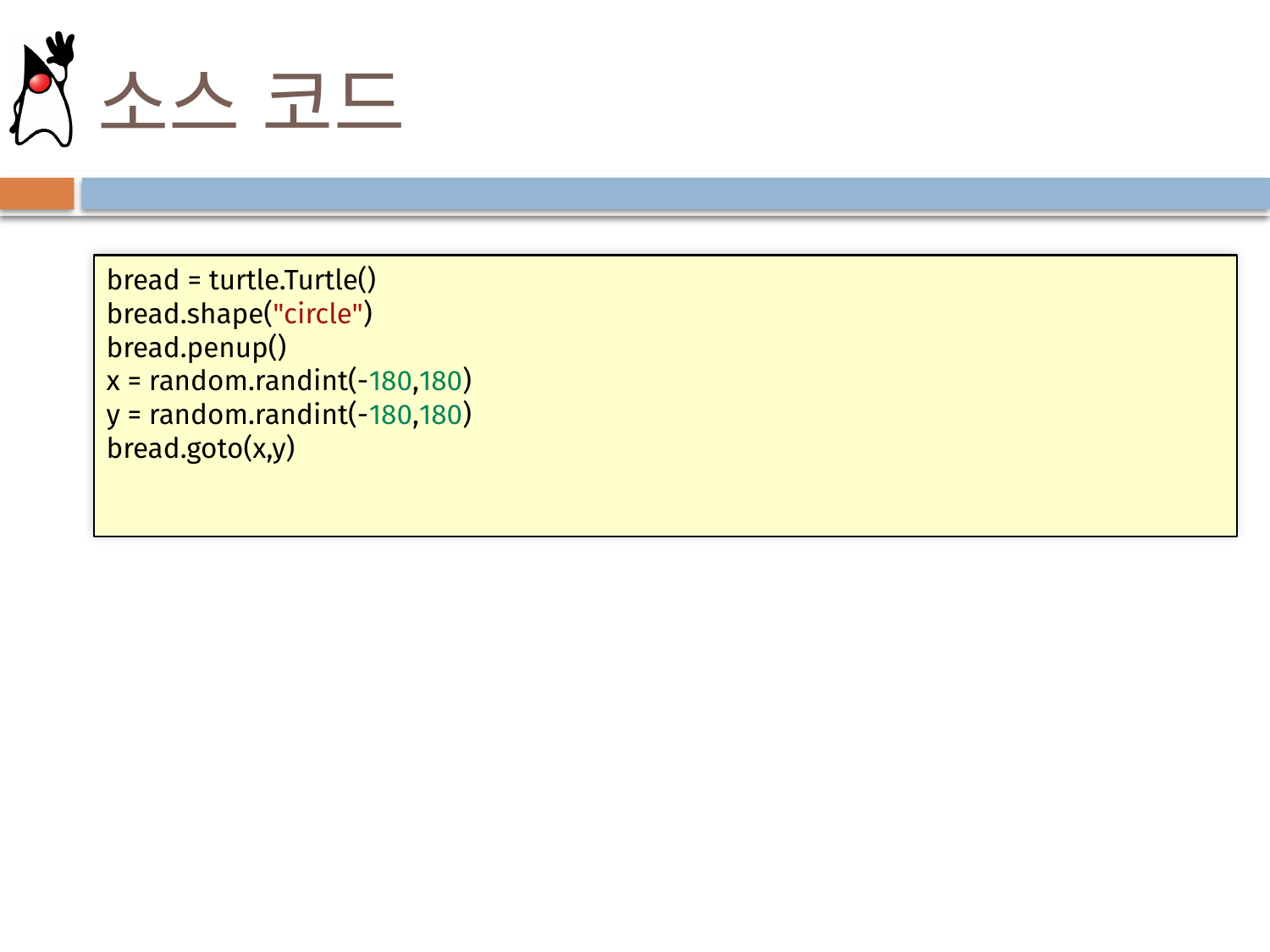

# 소스 코드
bread = turtle.Turtle()
bread.shape("circle")
bread.penup()
x = random.randint(-180,180)
y = random.randint(-180,180)
bread.goto(x,y)